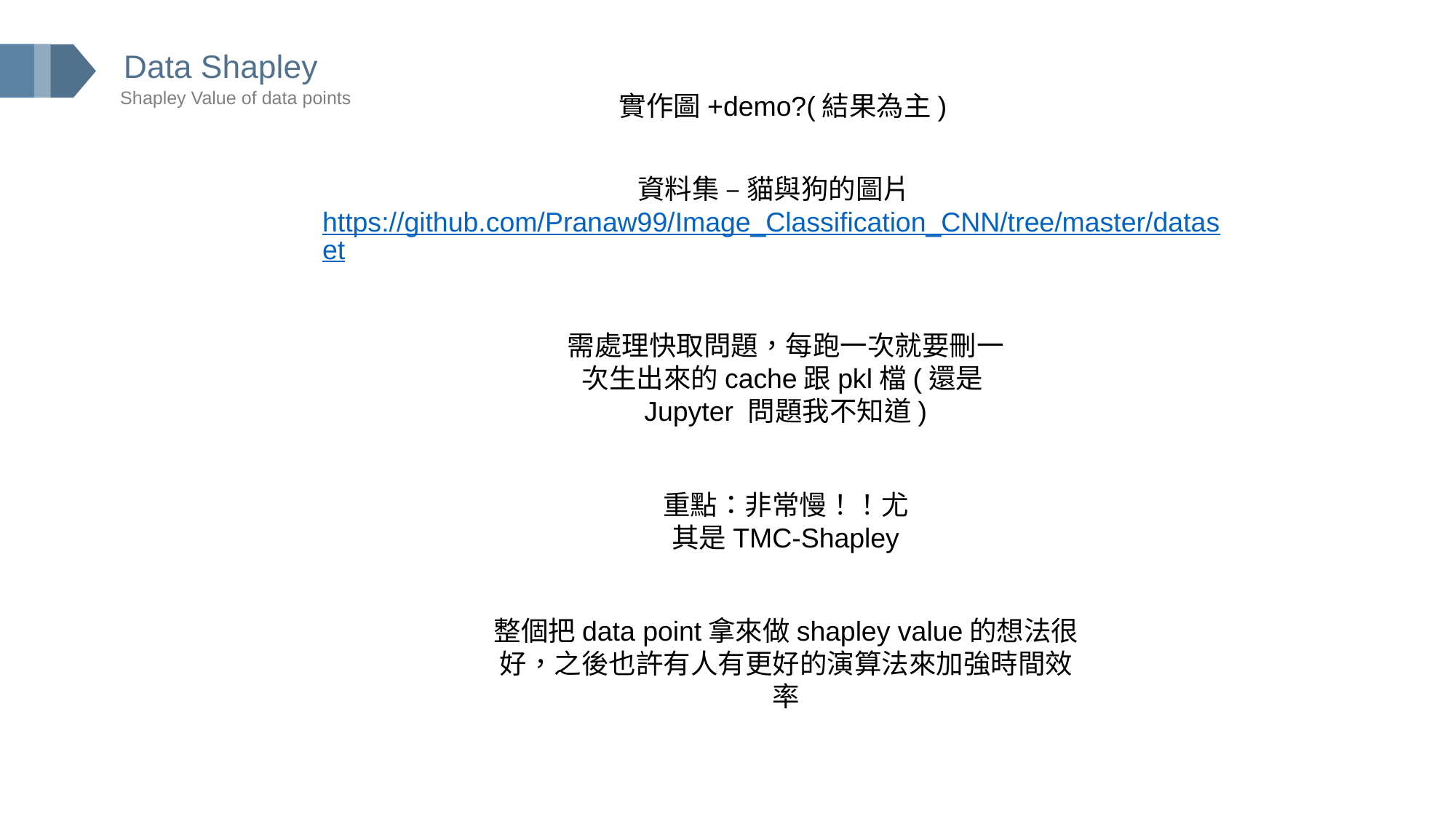

實作圖+demo?(結果為主)
資料集 – 貓與狗的圖片https://github.com/Pranaw99/Image_Classification_CNN/tree/master/dataset
需處理快取問題，每跑一次就要刪一次生出來的cache跟pkl檔(還是Jupyter 問題我不知道)
重點：非常慢！！尤其是TMC-Shapley
整個把data point拿來做shapley value的想法很好，之後也許有人有更好的演算法來加強時間效率